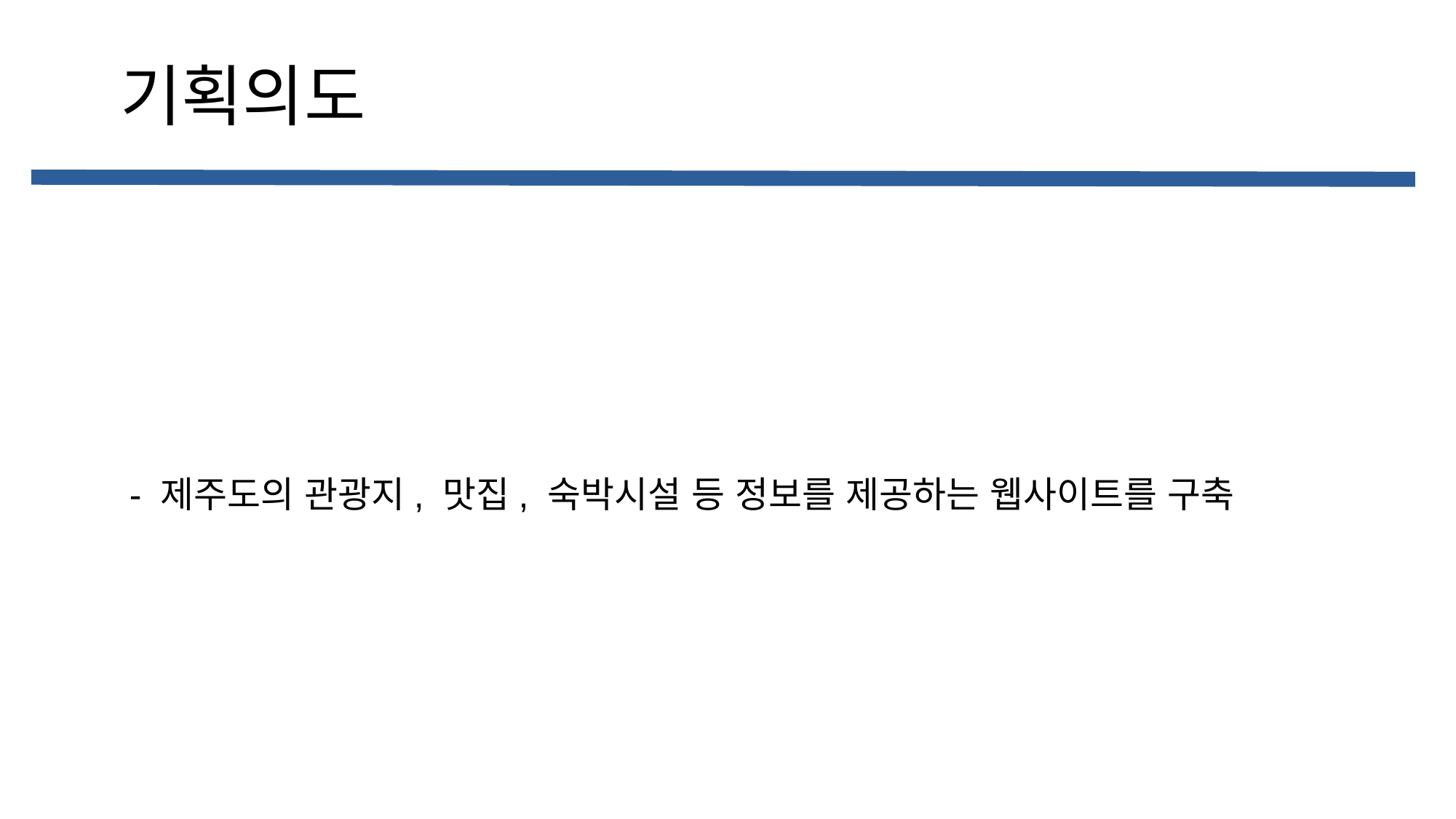

기획의도
# - 제주도의 관광지, 맛집, 숙박시설 등 정보를 제공하는 웹사이트를 구축